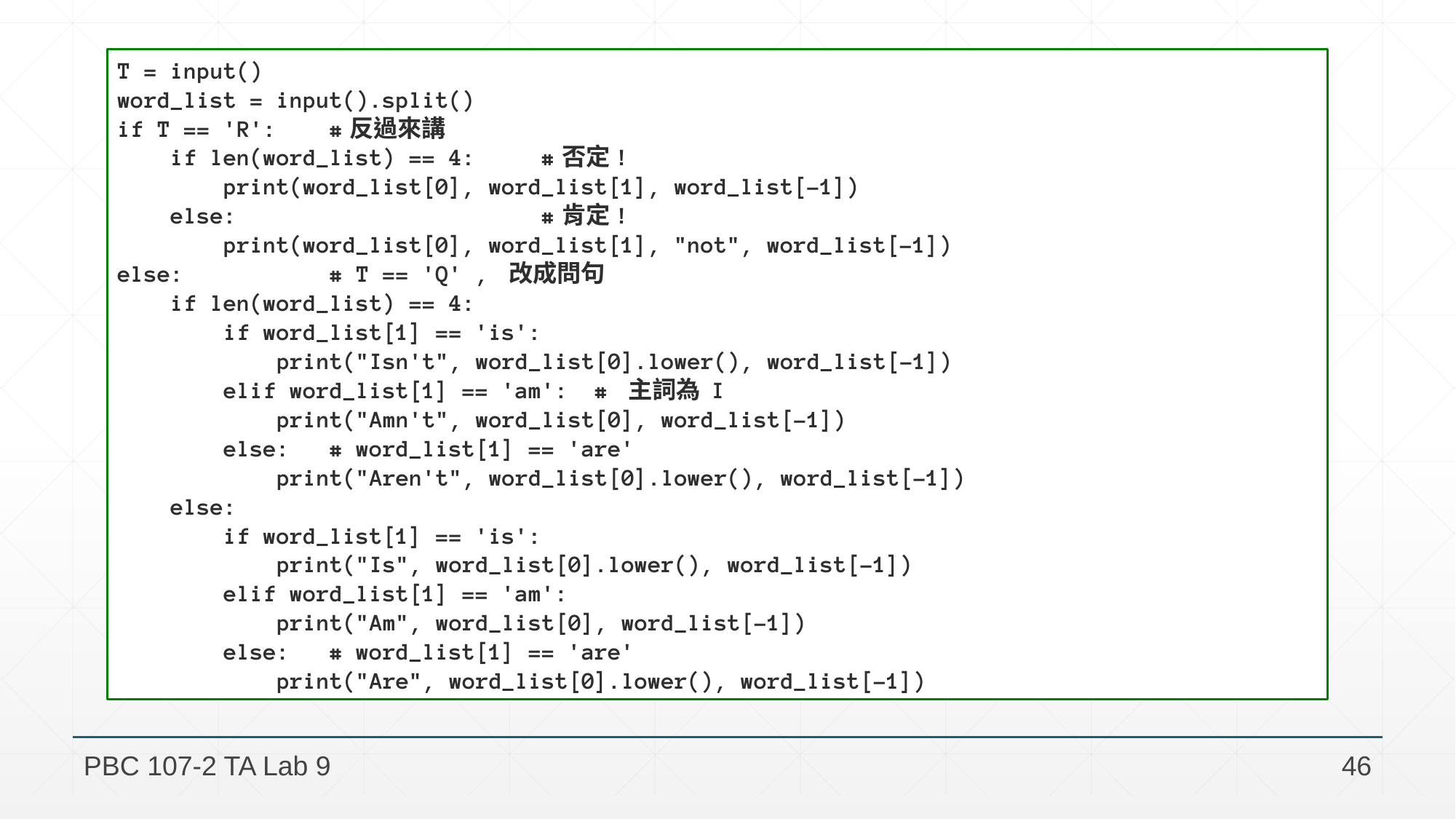

T = input()
word_list = input().split()
if T == 'R':    #反過來講
    if len(word_list) == 4:     #否定!
        print(word_list[0], word_list[1], word_list[-1])
    else:                       #肯定!
        print(word_list[0], word_list[1], "not", word_list[-1])
else:           # T == 'Q' , 改成問句
    if len(word_list) == 4:
        if word_list[1] == 'is':
            print("Isn't", word_list[0].lower(), word_list[-1])
        elif word_list[1] == 'am':  # 主詞為 I
            print("Amn't", word_list[0], word_list[-1])
        else:   # word_list[1] == 'are'
            print("Aren't", word_list[0].lower(), word_list[-1])
    else:
        if word_list[1] == 'is':
            print("Is", word_list[0].lower(), word_list[-1])
        elif word_list[1] == 'am':
            print("Am", word_list[0], word_list[-1])
        else:   # word_list[1] == 'are'
            print("Are", word_list[0].lower(), word_list[-1])
PBC 107-2 TA Lab 9
46